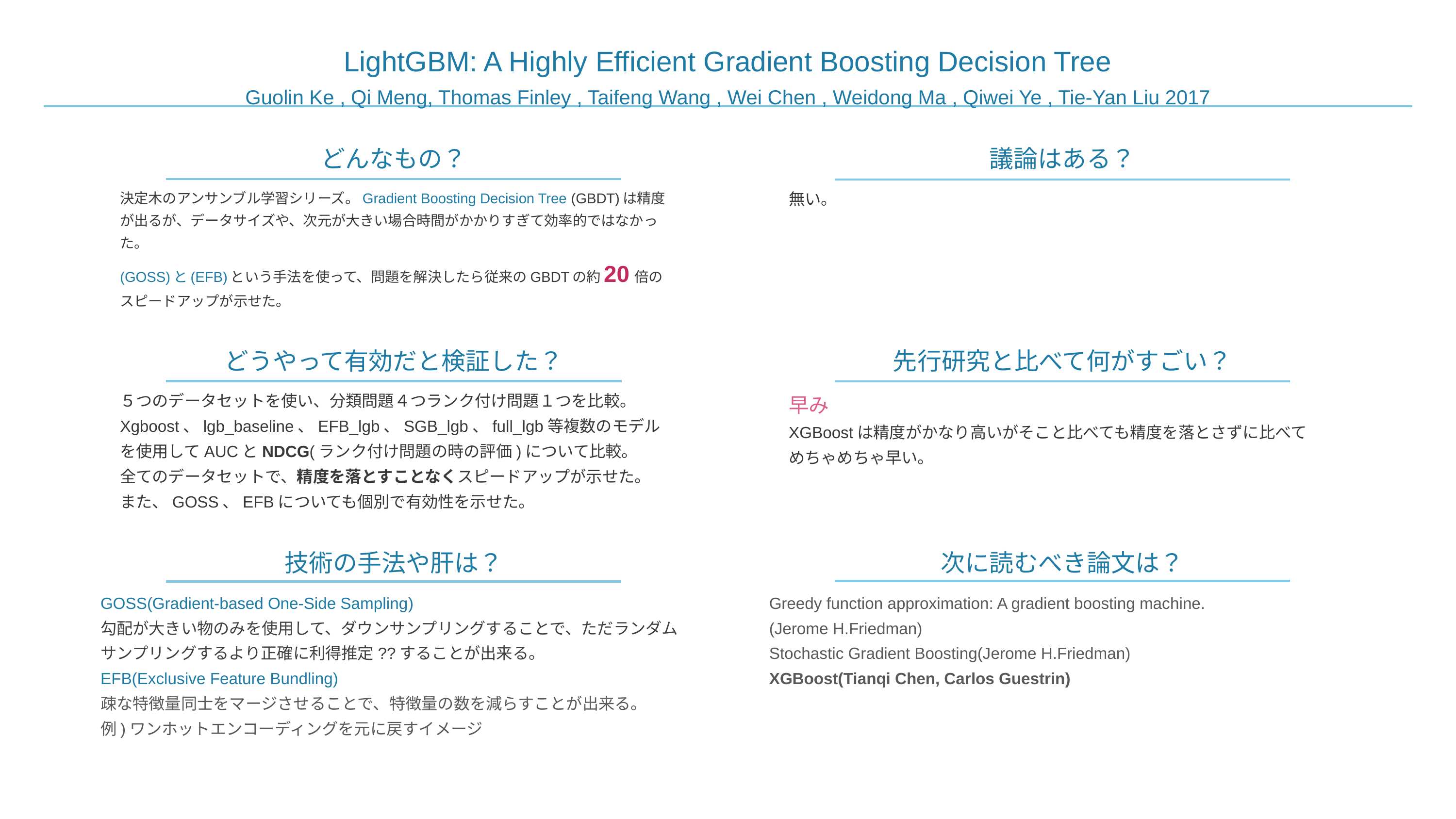

# LightGBM: A Highly Efficient Gradient Boosting Decision Tree Guolin Ke , Qi Meng, Thomas Finley , Taifeng Wang , Wei Chen , Weidong Ma , Qiwei Ye , Tie-Yan Liu 2017
どんなもの？
議論はある？
無い。
決定木のアンサンブル学習シリーズ。Gradient Boosting Decision Tree (GBDT)は精度が出るが、データサイズや、次元が大きい場合時間がかかりすぎて効率的ではなかった。
(GOSS)と(EFB)という手法を使って、問題を解決したら従来のGBDTの約20倍の スピードアップが示せた。
どうやって有効だと検証した？
先行研究と比べて何がすごい？
５つのデータセットを使い、分類問題４つランク付け問題１つを比較。
Xgboost、lgb_baseline、EFB_lgb、SGB_lgb、full_lgb等複数のモデルを使用してAUCとNDCG(ランク付け問題の時の評価)について比較。
全てのデータセットで、精度を落とすことなくスピードアップが示せた。
また、GOSS、EFBについても個別で有効性を示せた。
早み
XGBoostは精度がかなり高いがそこと比べても精度を落とさずに比べて　めちゃめちゃ早い。
技術の手法や肝は？
次に読むべき論文は？
GOSS(Gradient-based One-Side Sampling)
勾配が大きい物のみを使用して、ダウンサンプリングすることで、ただランダムサンプリングするより正確に利得推定??することが出来る。
EFB(Exclusive Feature Bundling)
疎な特徴量同士をマージさせることで、特徴量の数を減らすことが出来る。
例)ワンホットエンコーディングを元に戻すイメージ
Greedy function approximation: A gradient boosting machine.
(Jerome H.Friedman)
Stochastic Gradient Boosting(Jerome H.Friedman)
XGBoost(Tianqi Chen, Carlos Guestrin)